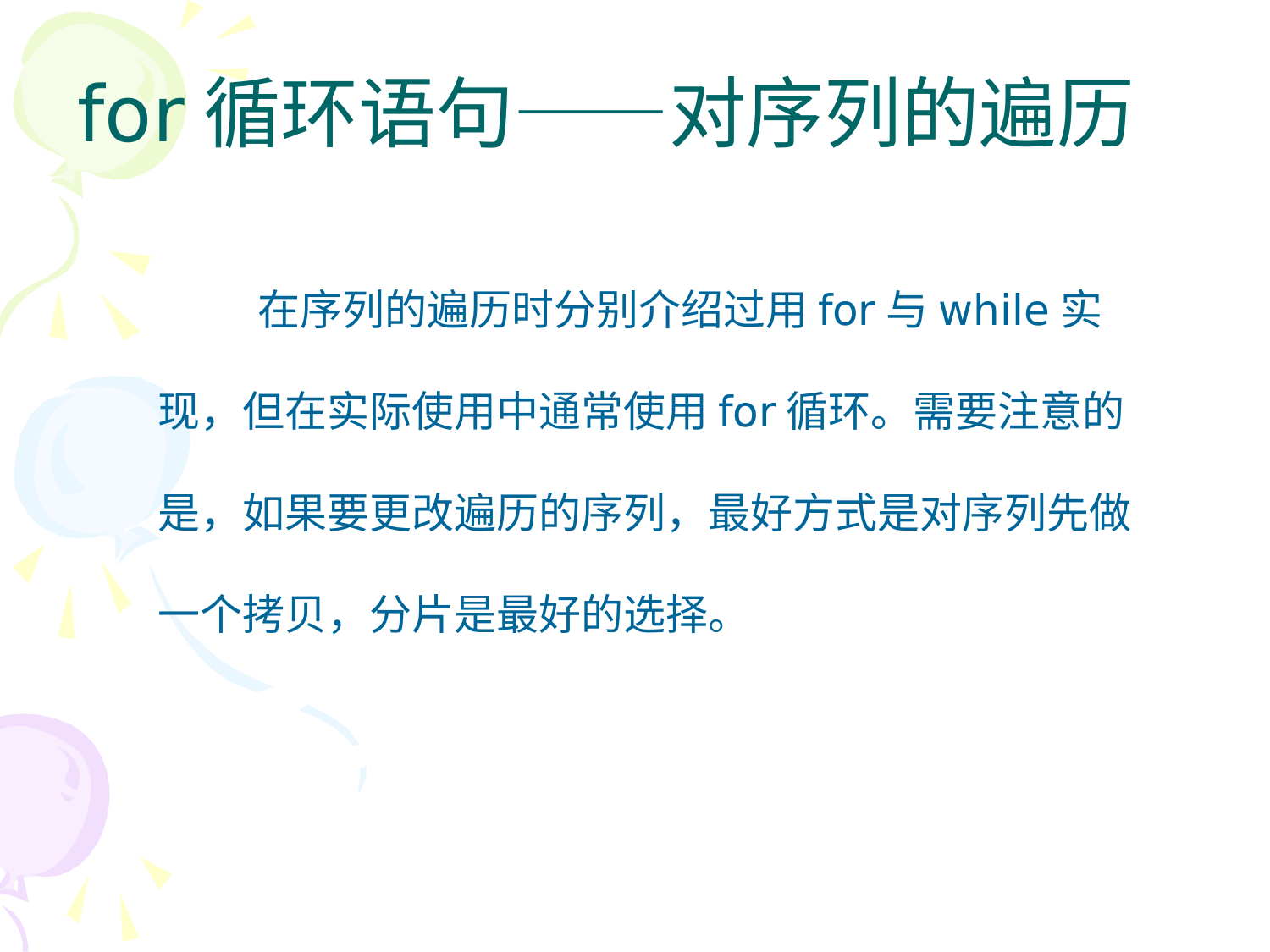

# for循环语句——对序列的遍历
在序列的遍历时分别介绍过用for与while实现，但在实际使用中通常使用for循环。需要注意的是，如果要更改遍历的序列，最好方式是对序列先做一个拷贝，分片是最好的选择。